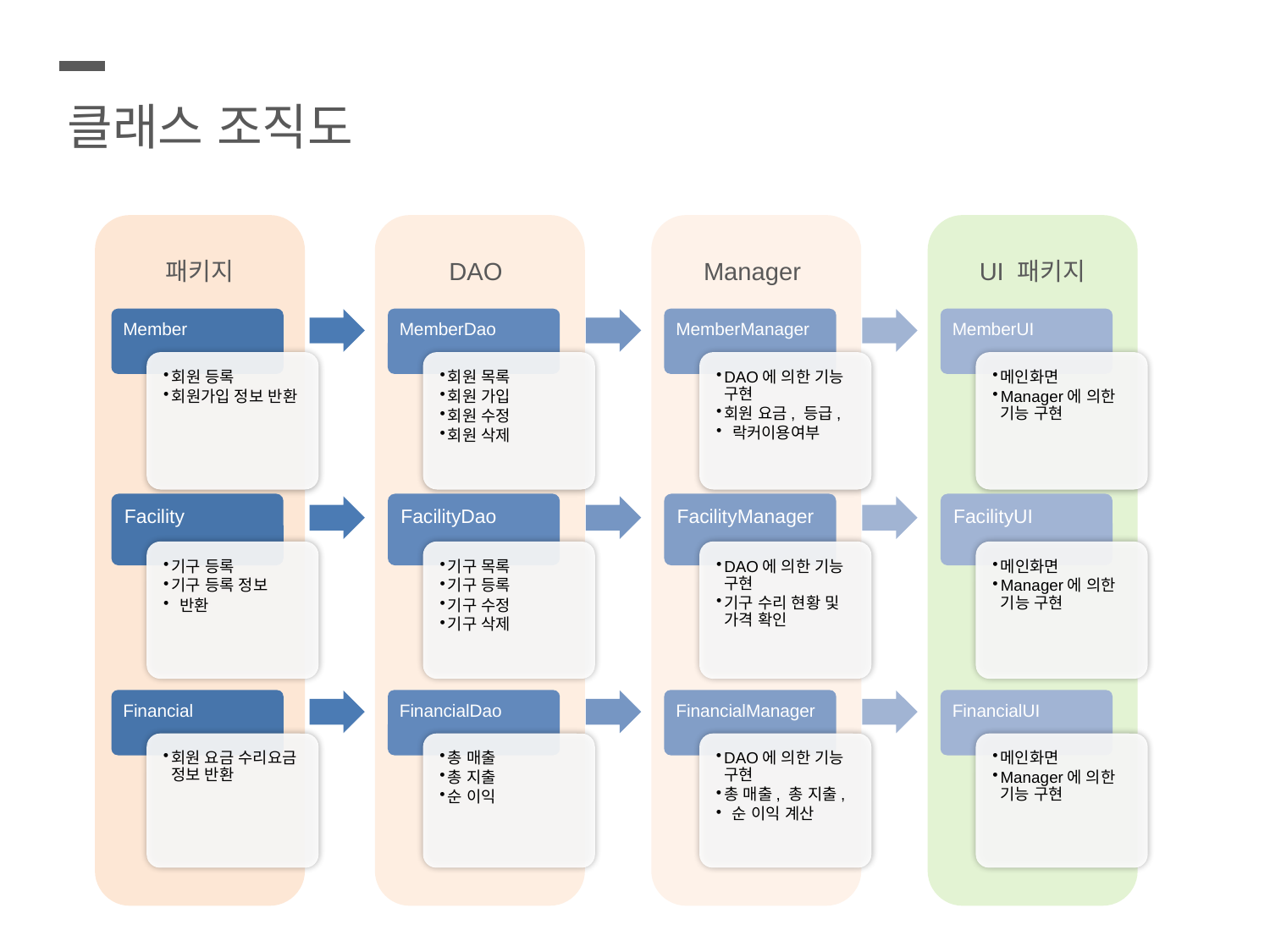

클래스 조직도

패키지
DAO
Manager
UI 패키지
Member
회원 등록
회원가입 정보 반환

MemberDao
회원 목록
회원 가입
회원 수정
회원 삭제

MemberManager
DAO에 의한 기능 구현
회원 요금, 등급,
 락커이용여부

MemberUI
메인화면
Manager에 의한 기능 구현
Facility
기구 등록
기구 등록 정보
 반환

FacilityDao
기구 목록
기구 등록
기구 수정
기구 삭제

FacilityManager
DAO에 의한 기능 구현
기구 수리 현황 및 가격 확인

FacilityUI
메인화면
Manager에 의한 기능 구현
Financial
회원 요금 수리요금 정보 반환

FinancialDao
총 매출
총 지출
순 이익

FinancialManager
DAO에 의한 기능 구현
총 매출, 총 지출,
 순 이익 계산

FinancialUI
메인화면
Manager에 의한 기능 구현